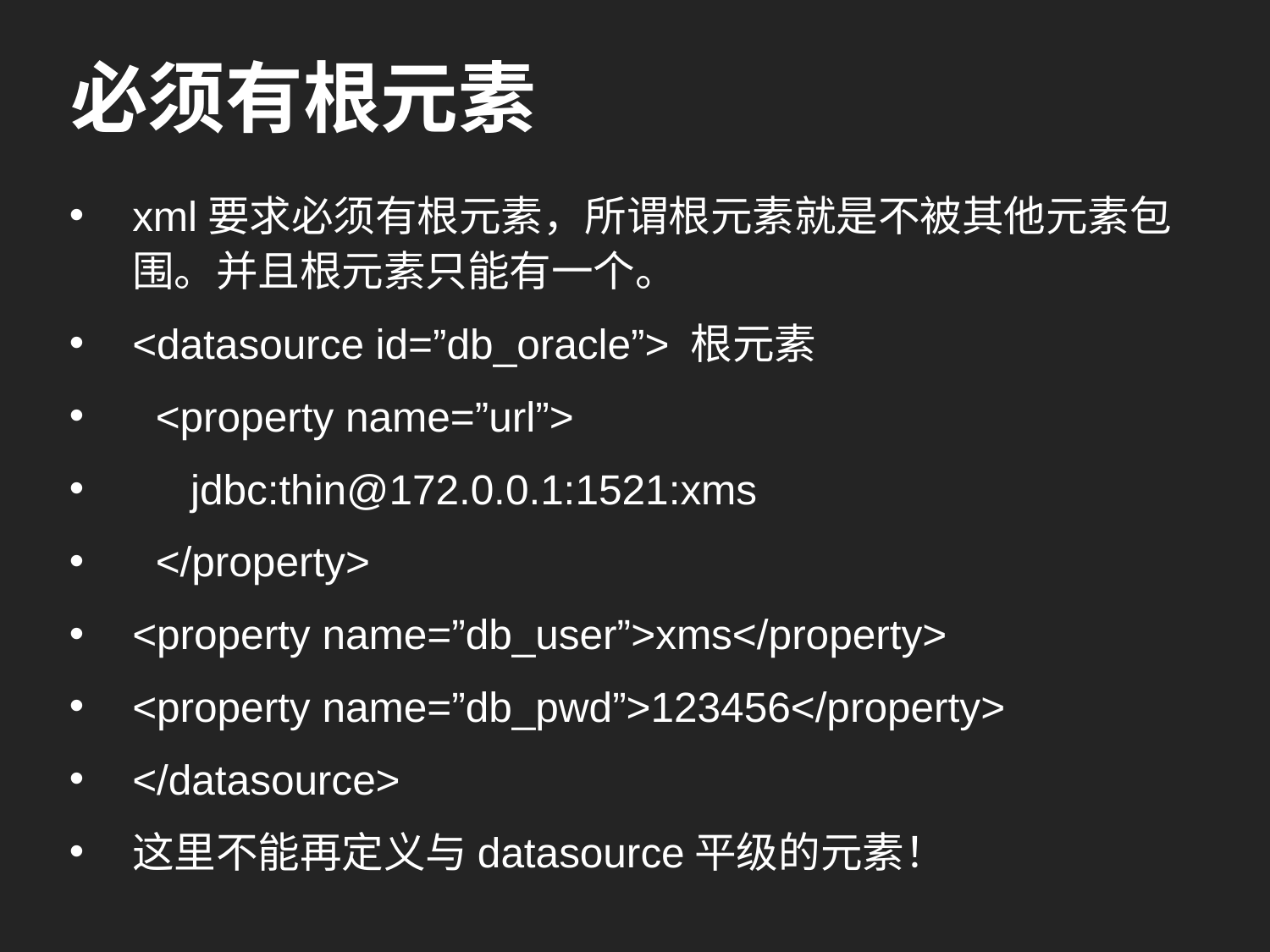

# 必须有根元素
xml要求必须有根元素，所谓根元素就是不被其他元素包围。并且根元素只能有一个。
<datasource id=”db_oracle”> 根元素
  <property name=”url”>
     jdbc:thin@172.0.0.1:1521:xms
  </property>
<property name=”db_user”>xms</property>
<property name=”db_pwd”>123456</property>
</datasource>
这里不能再定义与datasource平级的元素！